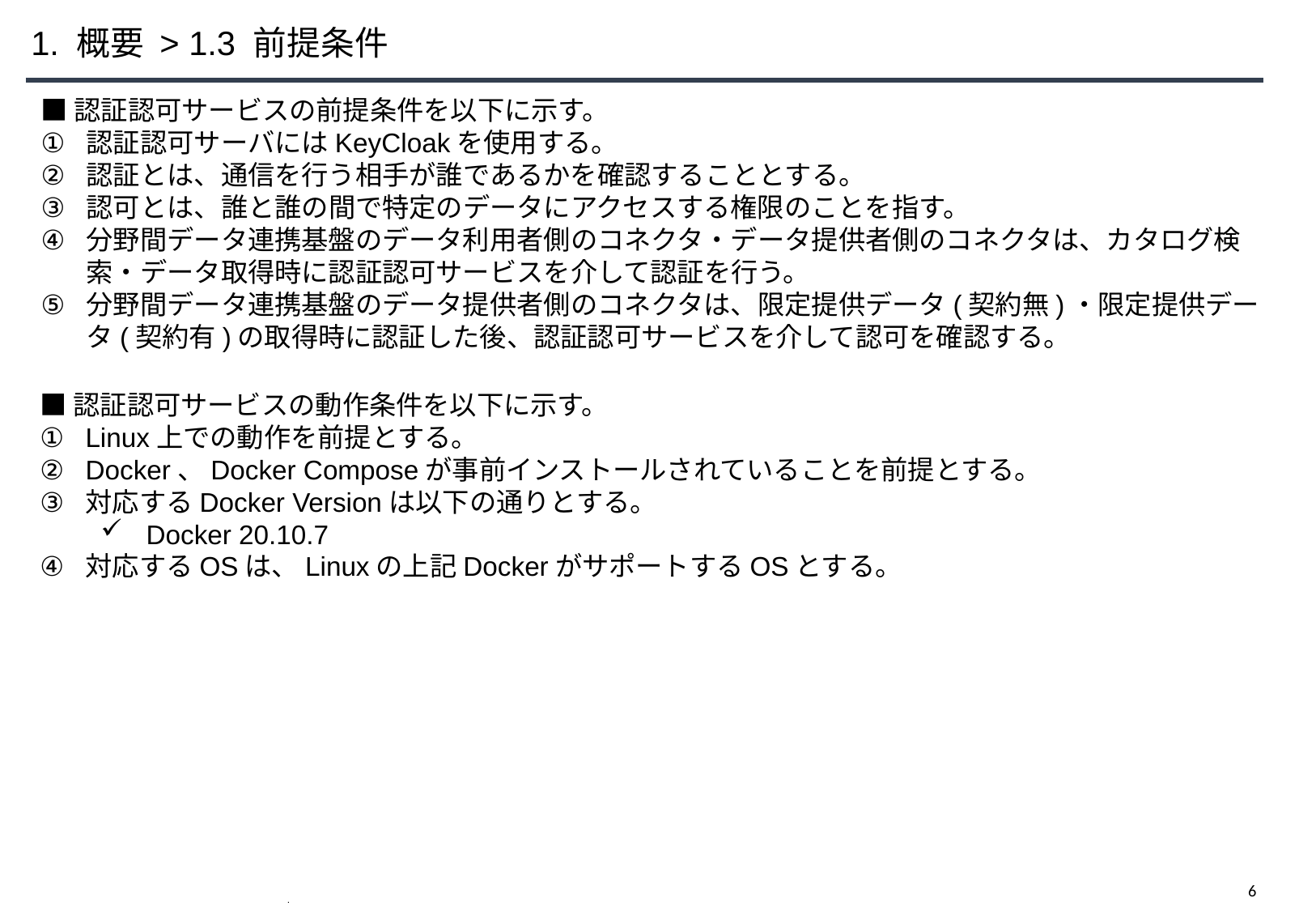

# 1. 概要 > 1.3 前提条件
■認証認可サービスの前提条件を以下に示す。
認証認可サーバにはKeyCloakを使用する。
認証とは、通信を行う相手が誰であるかを確認することとする。
認可とは、誰と誰の間で特定のデータにアクセスする権限のことを指す。
分野間データ連携基盤のデータ利用者側のコネクタ・データ提供者側のコネクタは、カタログ検索・データ取得時に認証認可サービスを介して認証を行う。
分野間データ連携基盤のデータ提供者側のコネクタは、限定提供データ(契約無)・限定提供データ(契約有)の取得時に認証した後、認証認可サービスを介して認可を確認する。

■認証認可サービスの動作条件を以下に示す。
Linux上での動作を前提とする。
Docker、Docker Composeが事前インストールされていることを前提とする。
対応するDocker Versionは以下の通りとする。
Docker 20.10.7
対応するOSは、Linuxの上記DockerがサポートするOSとする。